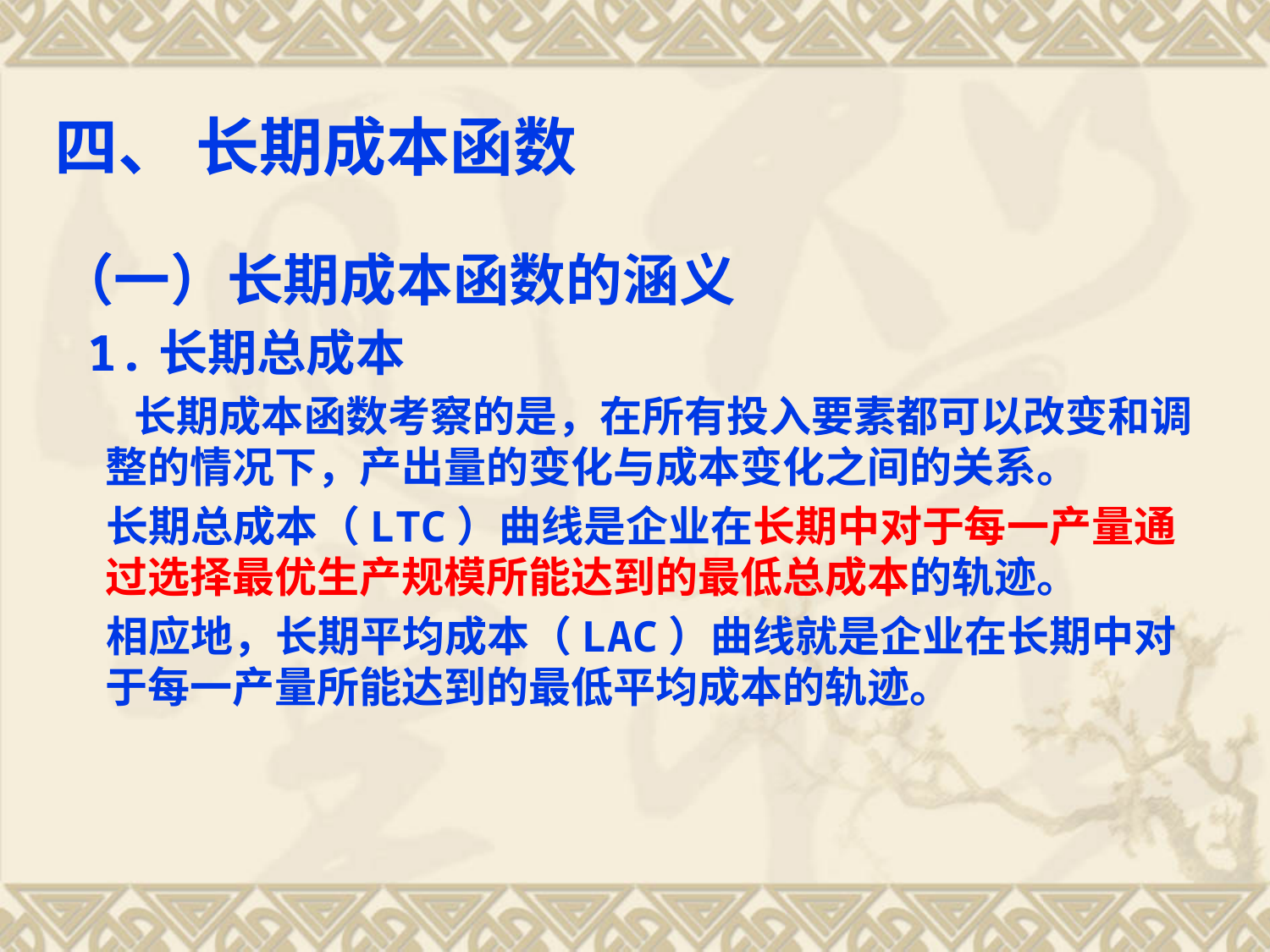

四、 长期成本函数
（一）长期成本函数的涵义
 1.长期总成本
       长期成本函数考察的是，在所有投入要素都可以改变和调整的情况下，产出量的变化与成本变化之间的关系。
    长期总成本（LTC）曲线是企业在长期中对于每一产量通过选择最优生产规模所能达到的最低总成本的轨迹。
    相应地，长期平均成本（LAC）曲线就是企业在长期中对于每一产量所能达到的最低平均成本的轨迹。